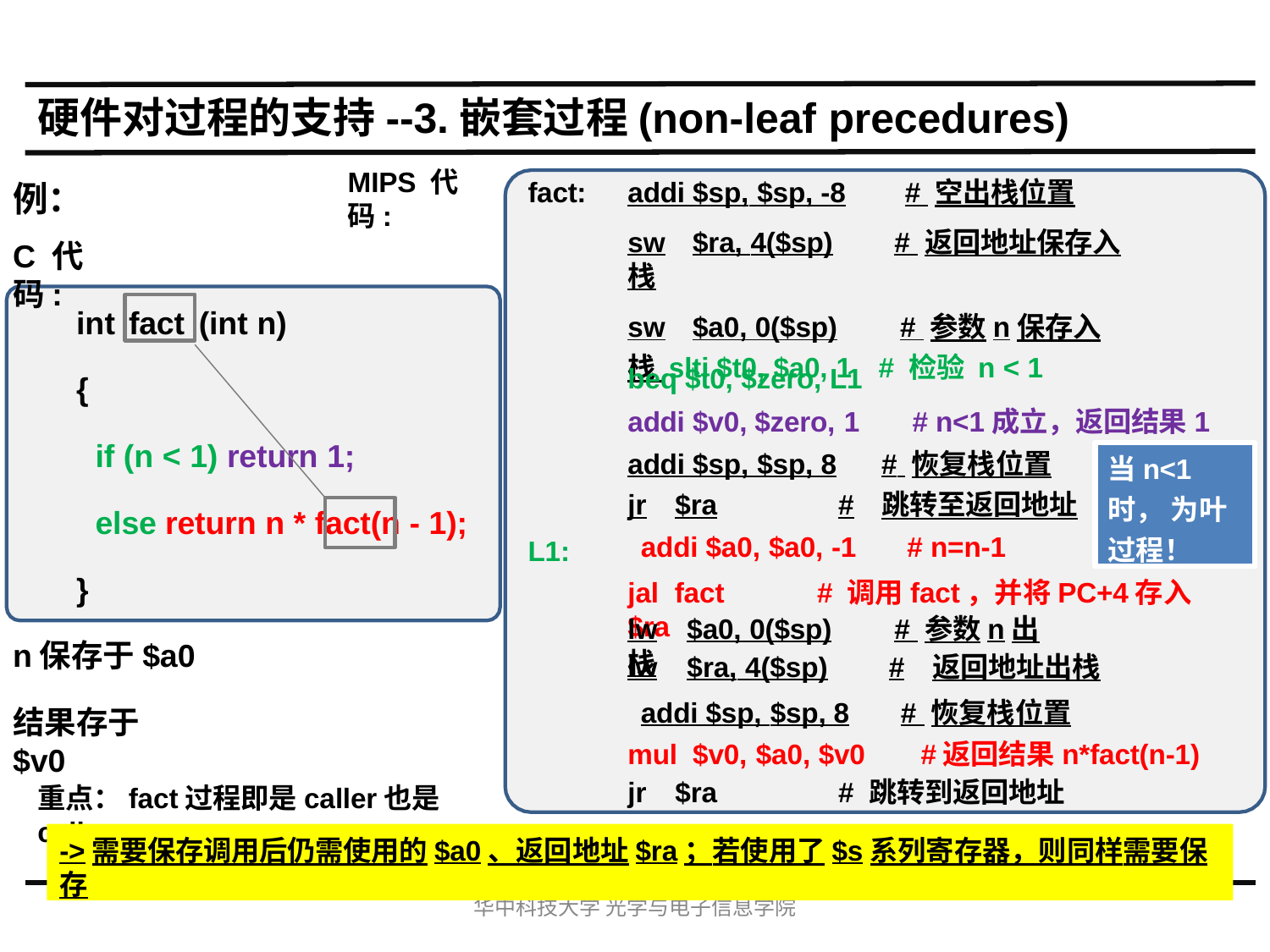

# 硬件对过程的支持--3.嵌套过程(non-leaf precedures)

例：
C 代码:
addi $sp, $sp, -8	# 空出栈位置
sw	$ra, 4($sp)	# 返回地址保存入栈
sw	$a0, 0($sp)		# 参数n保存入栈 slti $t0, $a0, 1	# 检验 n < 1
MIPS 代码:

fact:

fact
int
{
(int n)

beq $t0, $zero, L1
addi $v0, $zero, 1
# n<1成立，返回结果1
if (n < 1) return 1;
addi $sp, $sp, 8		# 恢复栈位置 jr	$ra	#	跳转至返回地址  addi $a0, $a0, -1			# n=n-1
当n<1时， 为叶过程！

else return n * fact(n - 1);
L1:
}
jal  fact	# 调用fact，并将PC+4存入$ra
lw	$a0, 0($sp)	# 参数n出栈
n保存于$a0
结果存于$v0
lw	$ra, 4($sp)	#	返回地址出栈  addi $sp, $sp, 8		# 恢复栈位置
mul  $v0, $a0, $v0	#返回结果n*fact(n-1)
jr	$ra	# 跳转到返回地址
重点：fact过程即是caller也是callee
->需要保存调用后仍需使用的$a0、返回地址$ra；若使用了$s系列寄存器，则同样需要保存

华中科技大学光学与电子信息学院